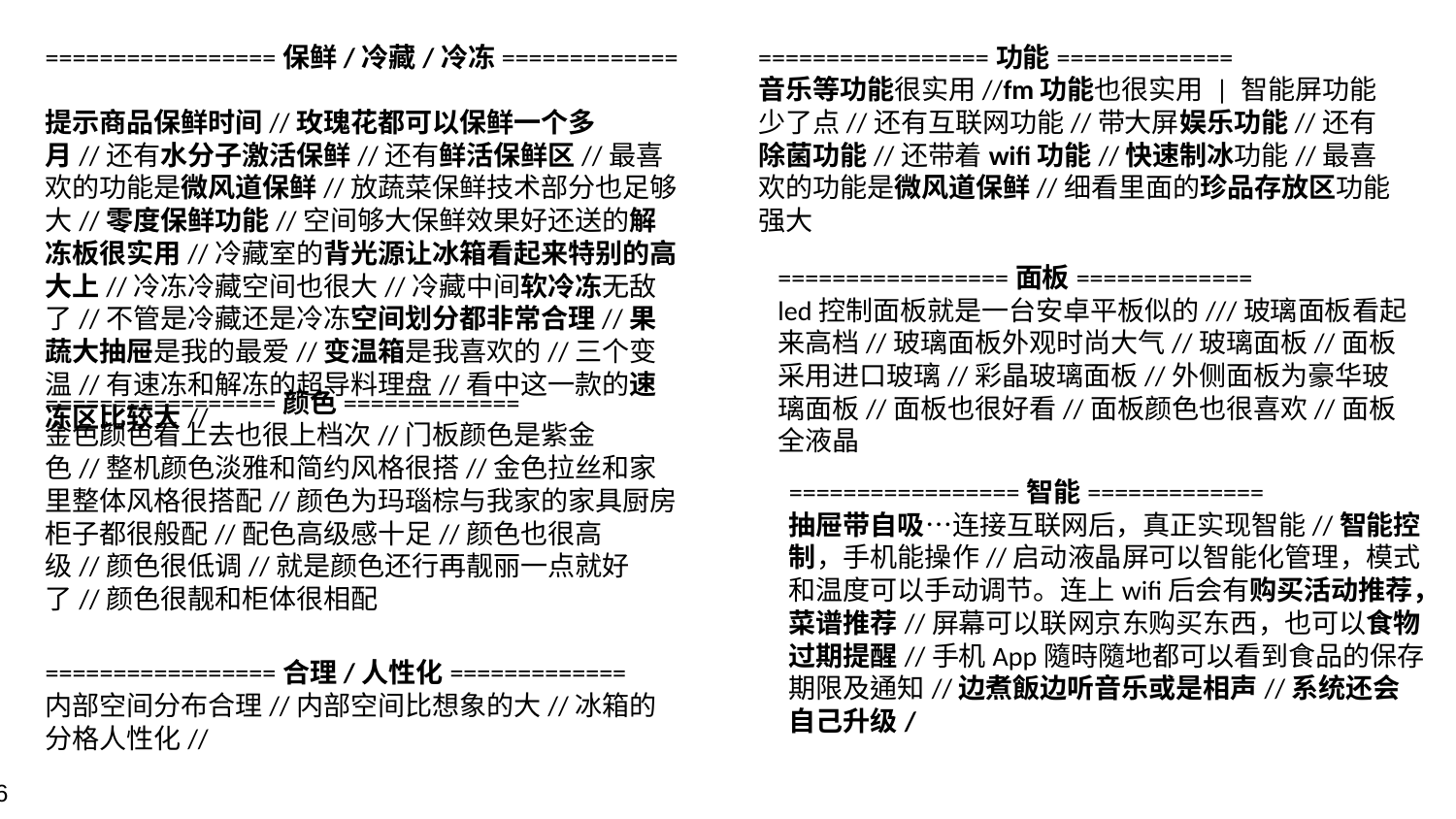

=================保鲜/冷藏/冷冻=============
提示商品保鲜时间//玫瑰花都可以保鲜一个多月//还有水分子激活保鲜//还有鲜活保鲜区//最喜欢的功能是微风道保鲜//放蔬菜保鲜技术部分也足够大//零度保鲜功能//空间够大保鲜效果好还送的解冻板很实用//冷藏室的背光源让冰箱看起来特别的高大上//冷冻冷藏空间也很大//冷藏中间软冷冻无敌了//不管是冷藏还是冷冻空间划分都非常合理//果蔬大抽屉是我的最爱//变温箱是我喜欢的//三个变温//有速冻和解冻的超导料理盘//看中这一款的速冻区比较大//
=================功能=============
音乐等功能很实用//fm功能也很实用 | 智能屏功能少了点//还有互联网功能//带大屏娱乐功能//还有除菌功能//还带着wifi功能//快速制冰功能//最喜欢的功能是微风道保鲜//细看里面的珍品存放区功能强大
=================面板=============
led控制面板就是一台安卓平板似的///玻璃面板看起来高档//玻璃面板外观时尚大气//玻璃面板//面板采用进口玻璃//彩晶玻璃面板//外侧面板为豪华玻璃面板//面板也很好看//面板颜色也很喜欢//面板全液晶
=================颜色=============
金色颜色看上去也很上档次//门板颜色是紫金色//整机颜色淡雅和简约风格很搭//金色拉丝和家里整体风格很搭配//颜色为玛瑙棕与我家的家具厨房柜子都很般配//配色高级感十足//颜色也很高级//颜色很低调//就是颜色还行再靓丽一点就好了//颜色很靓和柜体很相配
=================智能=============
抽屉带自吸…连接互联网后，真正实现智能//智能控制，手机能操作//启动液晶屏可以智能化管理，模式和温度可以手动调节。连上wifi后会有购买活动推荐，菜谱推荐//屏幕可以联网京东购买东西，也可以食物过期提醒//手机App隨時隨地都可以看到食品的保存期限及通知//边煮飯边听音乐或是相声//系统还会自己升级/
=================合理/人性化=============
内部空间分布合理//内部空间比想象的大//冰箱的分格人性化//